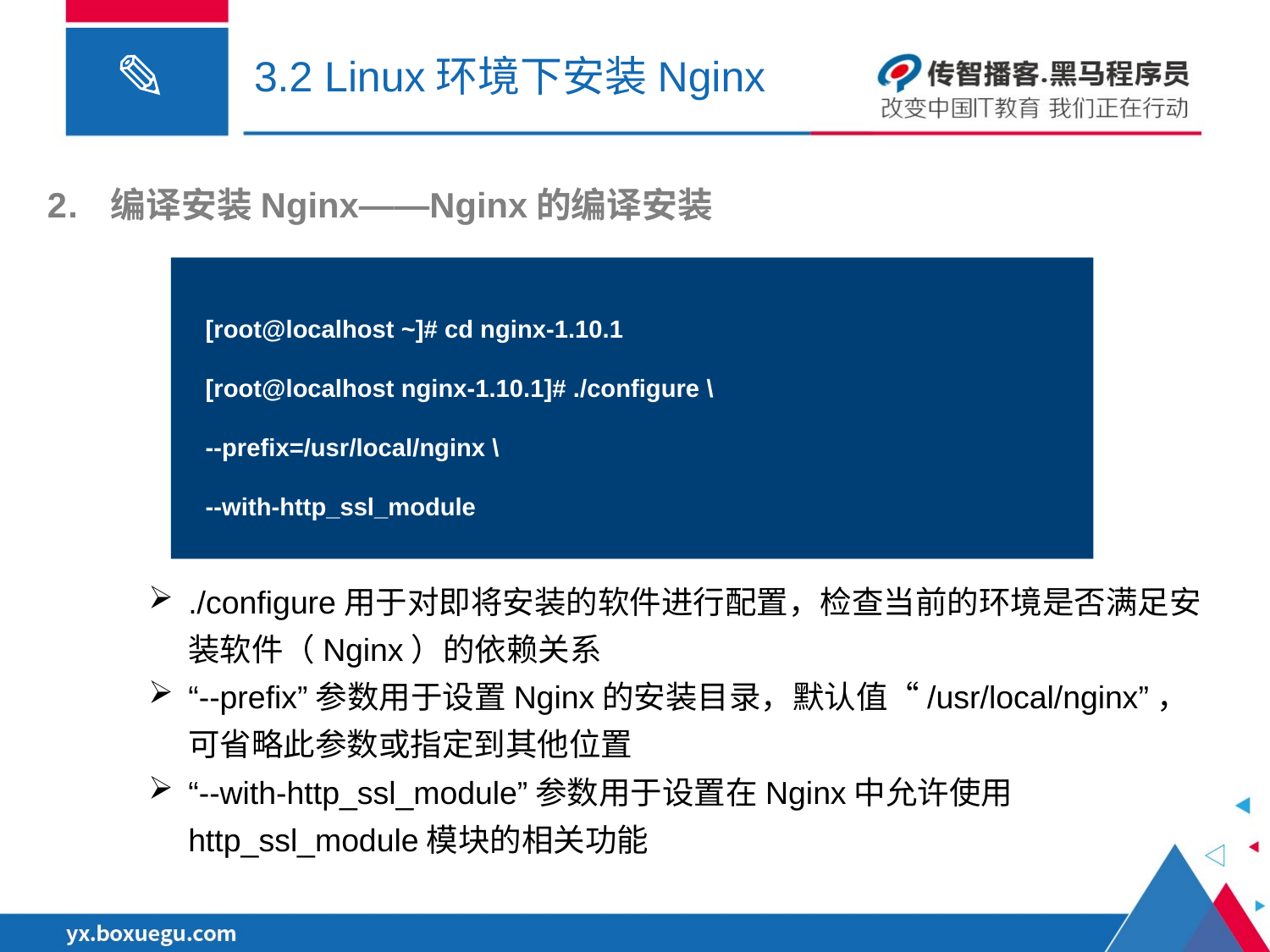

# 3.2 Linux环境下安装Nginx
编译安装Nginx——Nginx的编译安装

[root@localhost ~]# cd nginx-1.10.1
[root@localhost nginx-1.10.1]# ./configure \
--prefix=/usr/local/nginx \
--with-http_ssl_module
./configure用于对即将安装的软件进行配置，检查当前的环境是否满足安装软件（Nginx）的依赖关系
“--prefix”参数用于设置Nginx的安装目录，默认值“/usr/local/nginx”，可省略此参数或指定到其他位置
“--with-http_ssl_module”参数用于设置在Nginx中允许使用http_ssl_module模块的相关功能